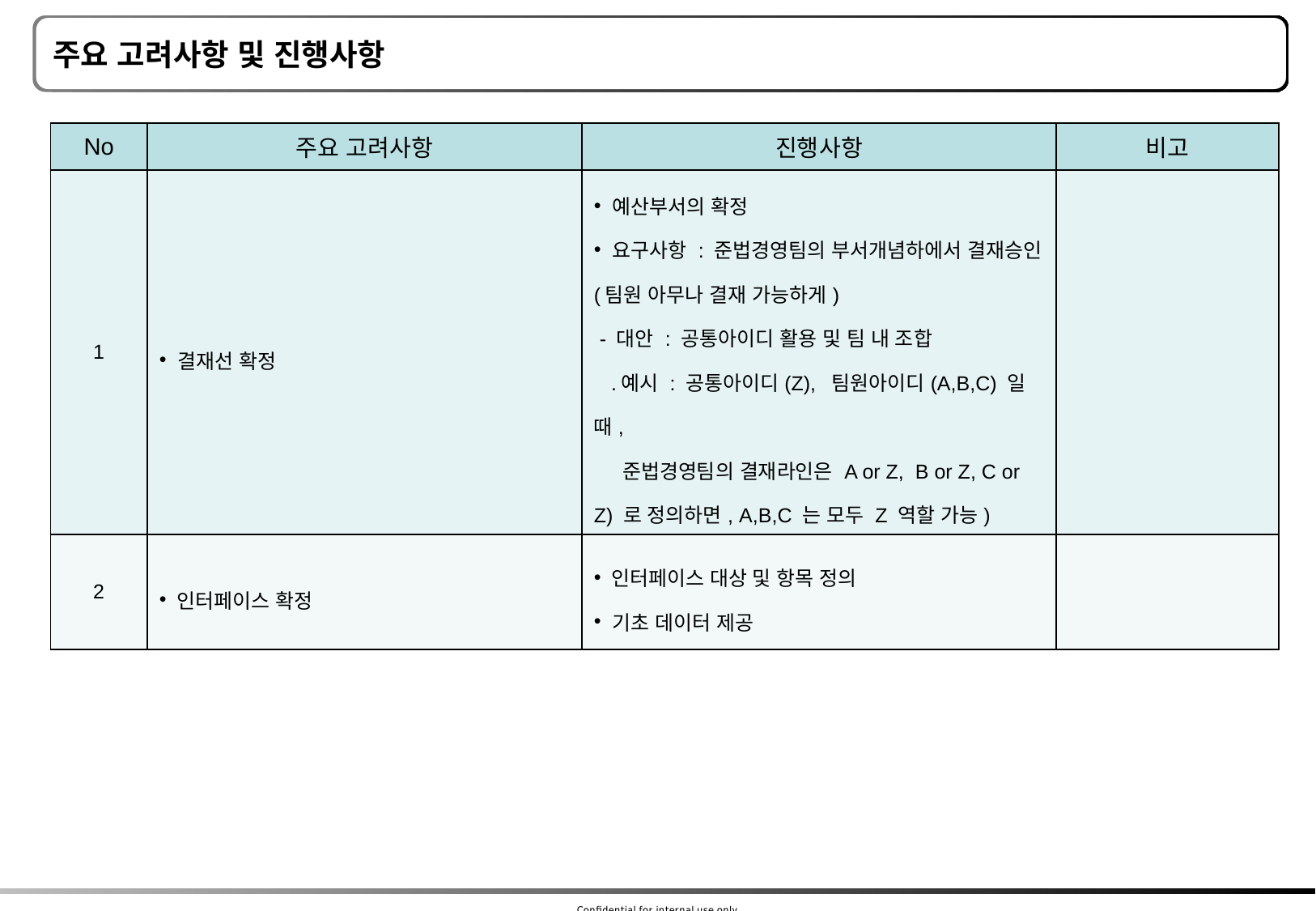

주요 고려사항 및 진행사항
| No | 주요 고려사항 | 진행사항 | 비고 |
| --- | --- | --- | --- |
| 1 | 결재선 확정 | 예산부서의 확정 요구사항 : 준법경영팀의 부서개념하에서 결재승인(팀원 아무나 결재 가능하게) - 대안 : 공통아이디 활용 및 팀 내 조합 .예시 : 공통아이디(Z), 팀원아이디(A,B,C) 일 때, 준법경영팀의 결재라인은 A or Z, B or Z, C or Z) 로 정의하면, A,B,C 는 모두 Z 역할 가능) |  |
| 2 | 인터페이스 확정 | 인터페이스 대상 및 항목 정의 기초 데이터 제공 |  |